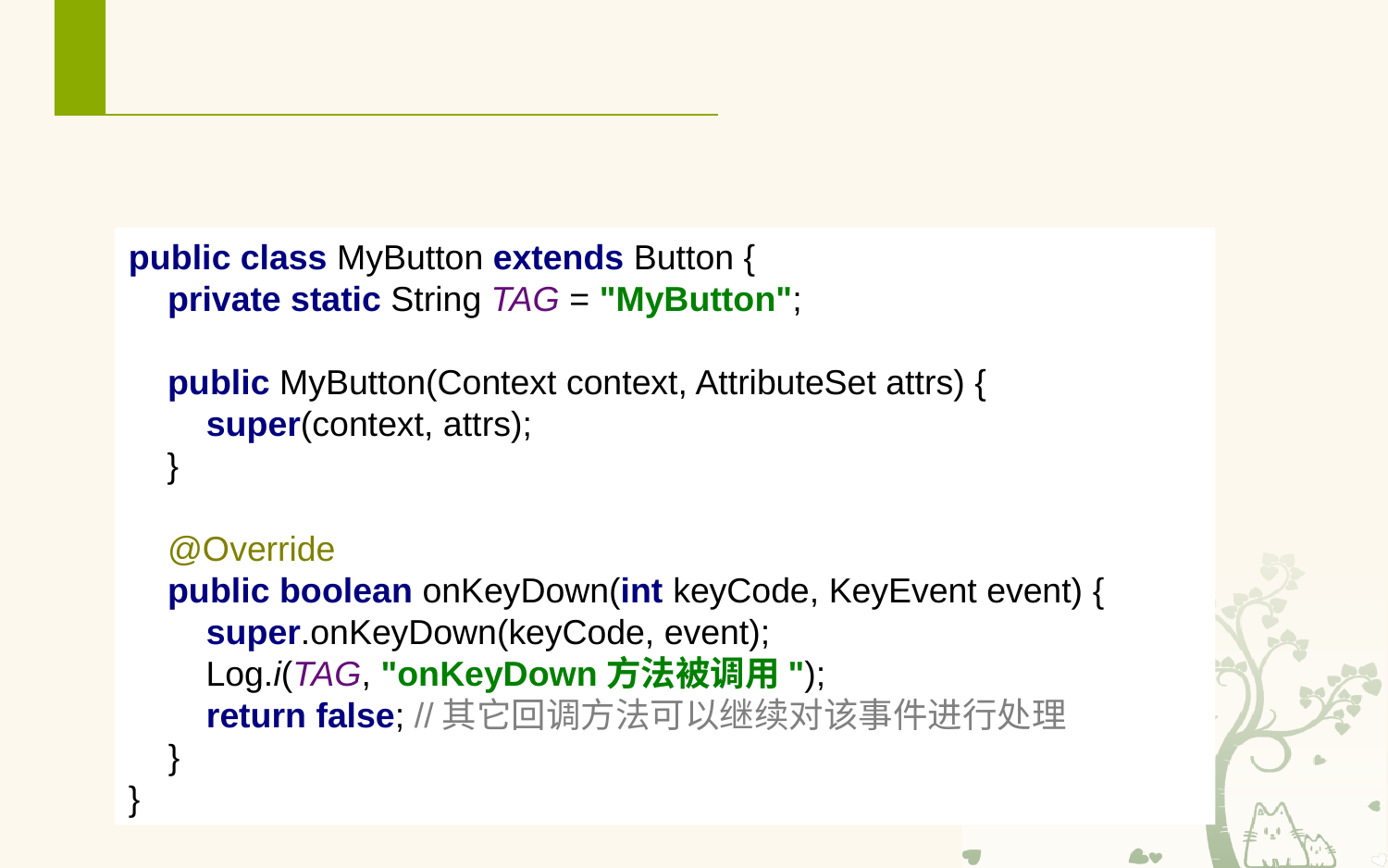

# 示例
首先自定义一个MyButton类继承Button类
public class MyButton extends Button {
    private static String TAG = "MyButton";
    public MyButton(Context context, AttributeSet attrs) {
        super(context, attrs);
    }
    @Override
    public boolean onKeyDown(int keyCode, KeyEvent event) {
        super.onKeyDown(keyCode, event);
        Log.i(TAG, "onKeyDown方法被调用");
        return false; //其它回调方法可以继续对该事件进行处理
    }
}